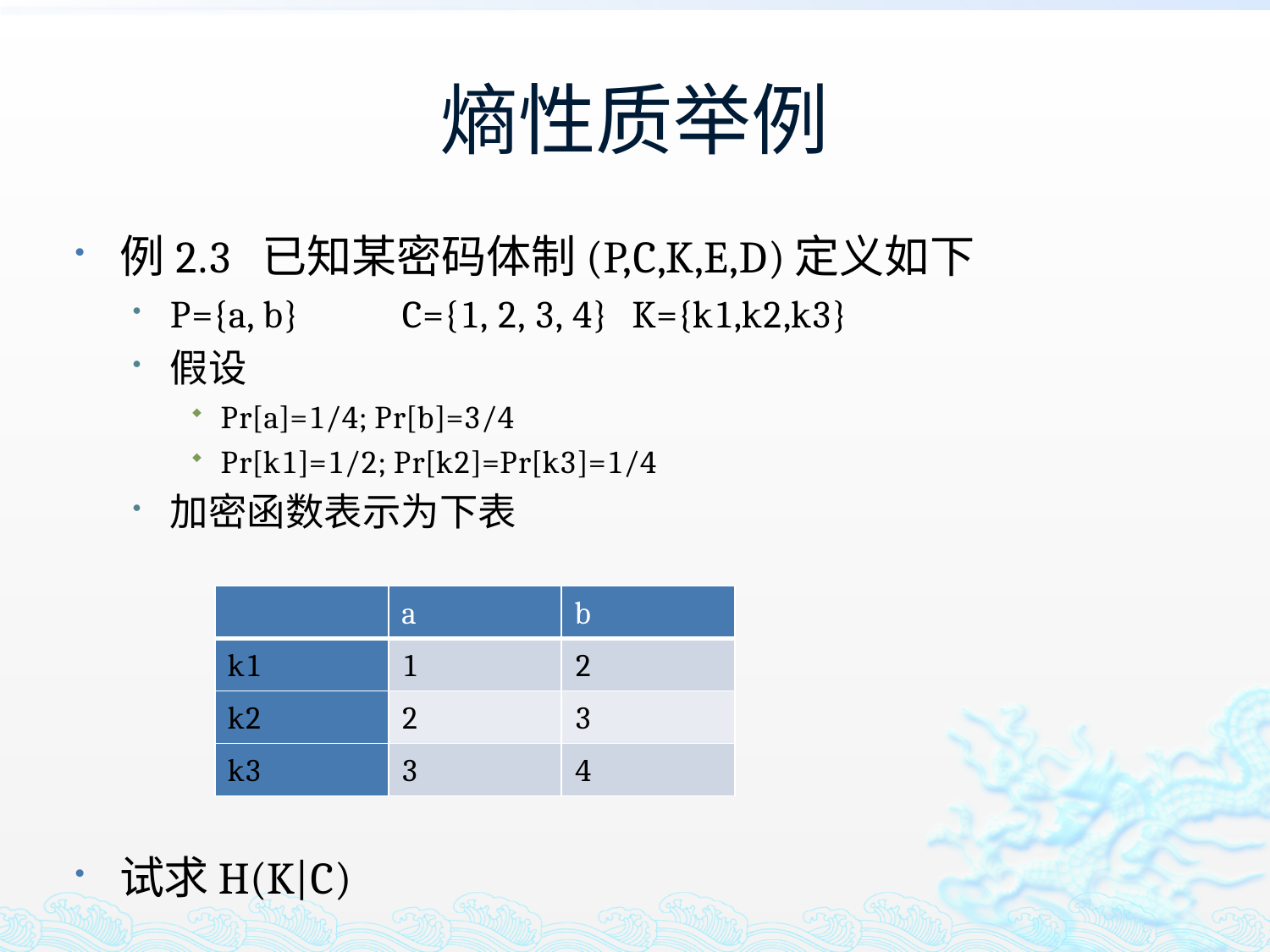

# 熵性质举例
例2.3  已知某密码体制(P,C,K,E,D)定义如下
P={a, b}		C={1, 2, 3, 4}		K={k1,k2,k3}
假设
Pr[a]=1/4; Pr[b]=3/4
Pr[k1]=1/2; Pr[k2]=Pr[k3]=1/4
加密函数表示为下表

试求H(K|C)
|  | a | b |
| --- | --- | --- |
| k1 | 1 | 2 |
| k2 | 2 | 3 |
| k3 | 3 | 4 |